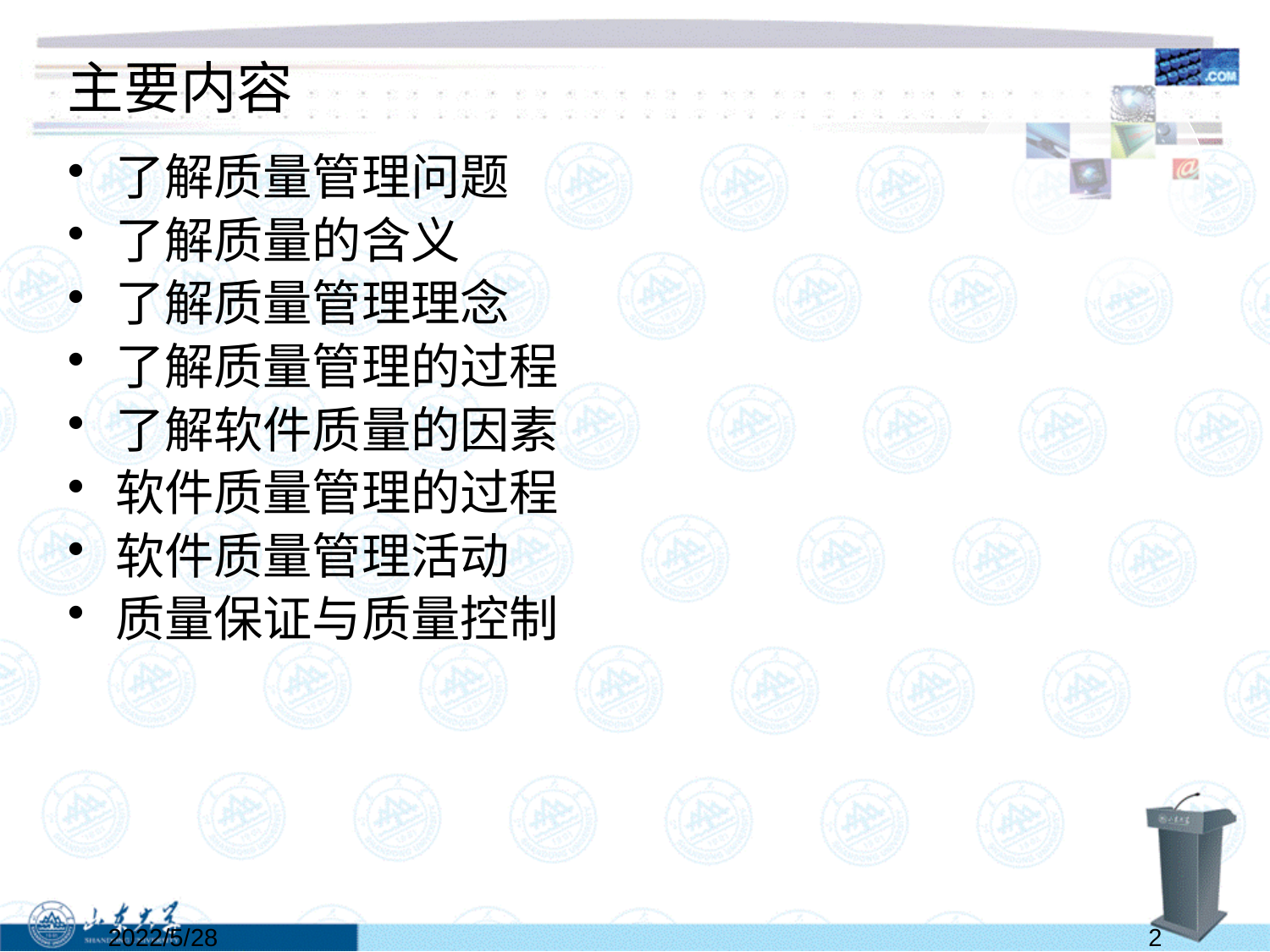

# 主要内容
了解质量管理问题
了解质量的含义
了解质量管理理念
了解质量管理的过程
了解软件质量的因素
软件质量管理的过程
软件质量管理活动
质量保证与质量控制

2022/5/28
2